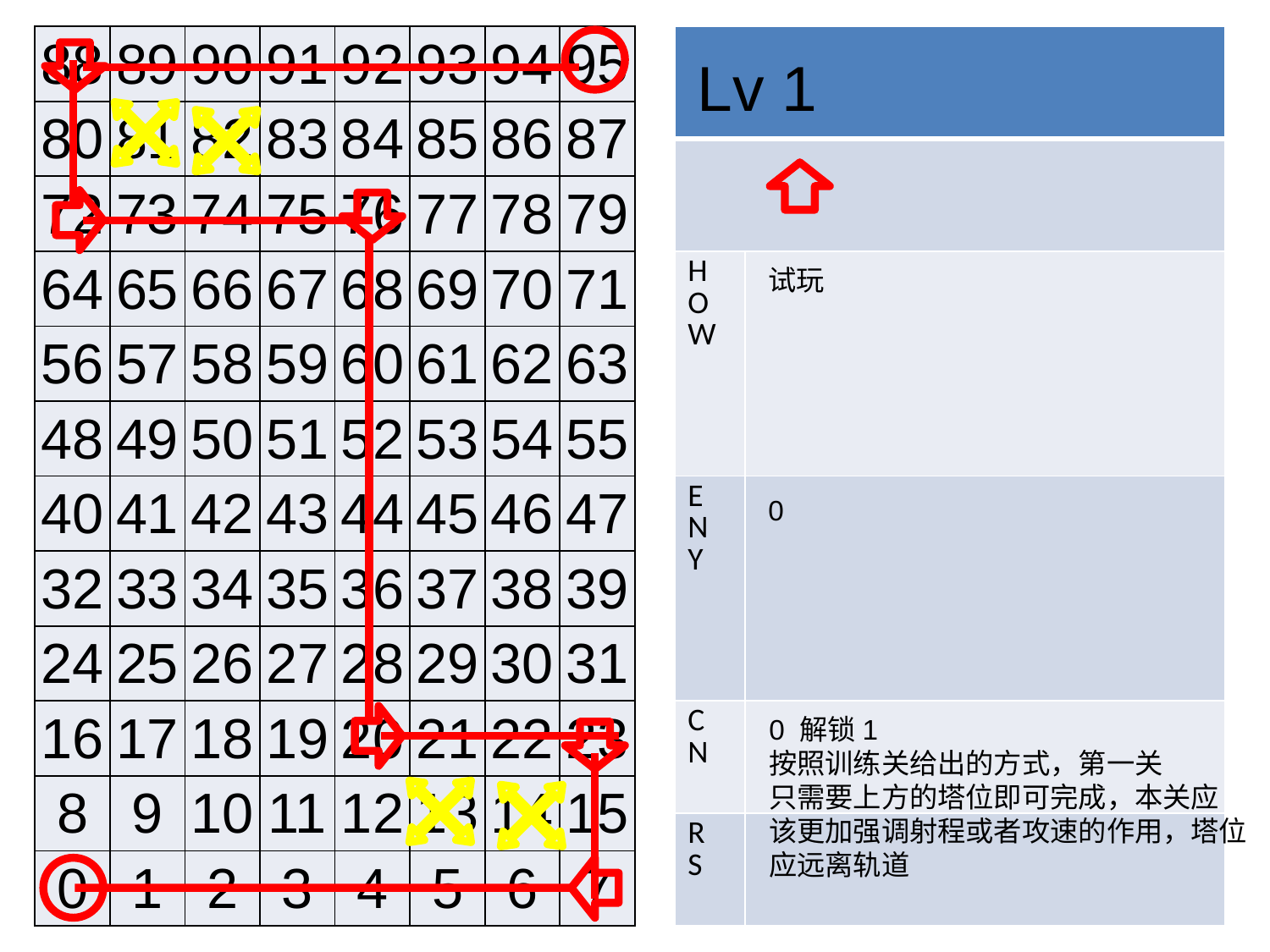

Lv 1

试玩
0

0 解锁1
按照训练关给出的方式，第一关
只需要上方的塔位即可完成，本关应
该更加强调射程或者攻速的作用，塔位
应远离轨道